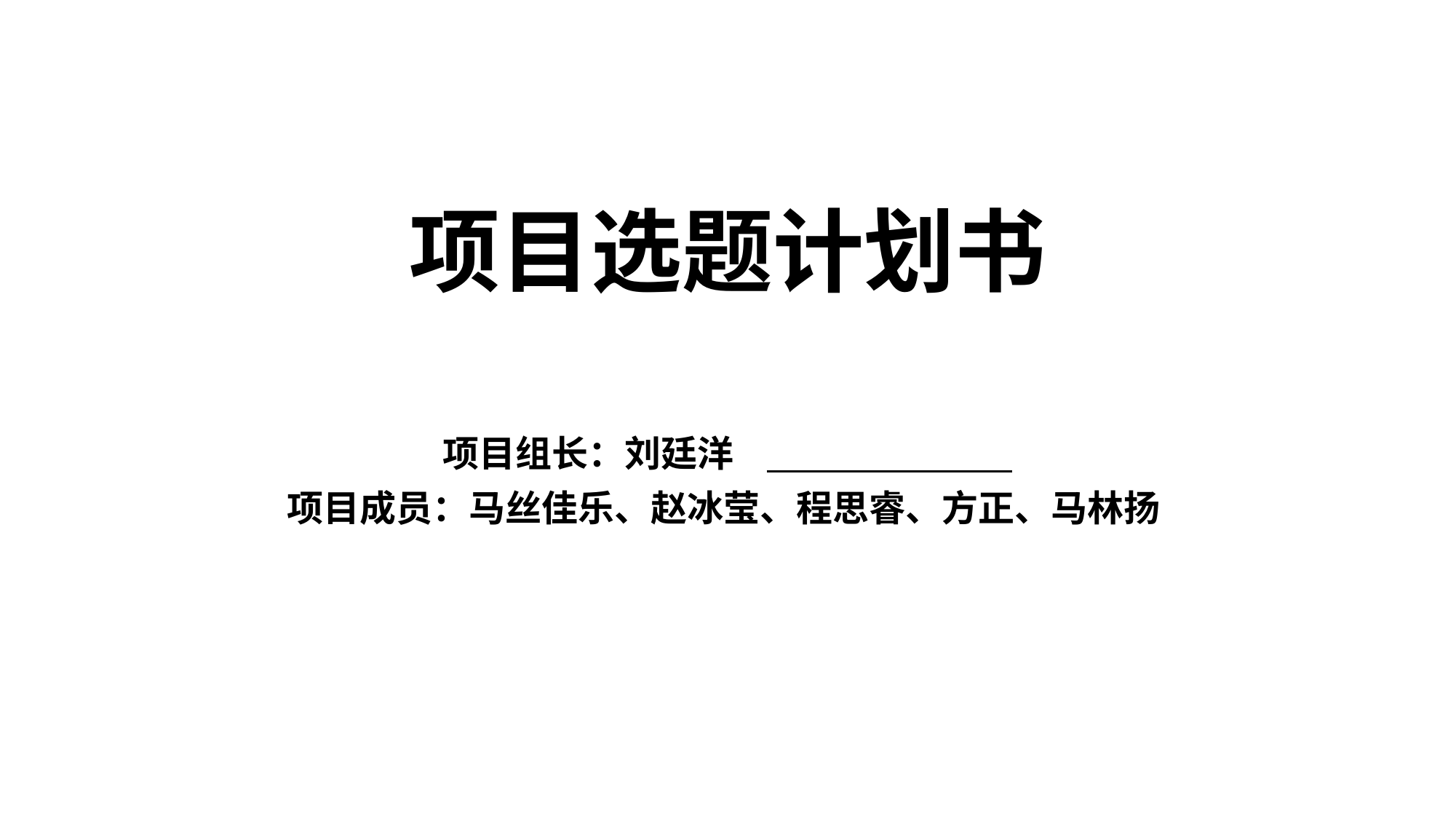

# 项目选题计划书
项目组长：刘廷洋
项目成员：马丝佳乐、赵冰莹、程思睿、方正、马林扬